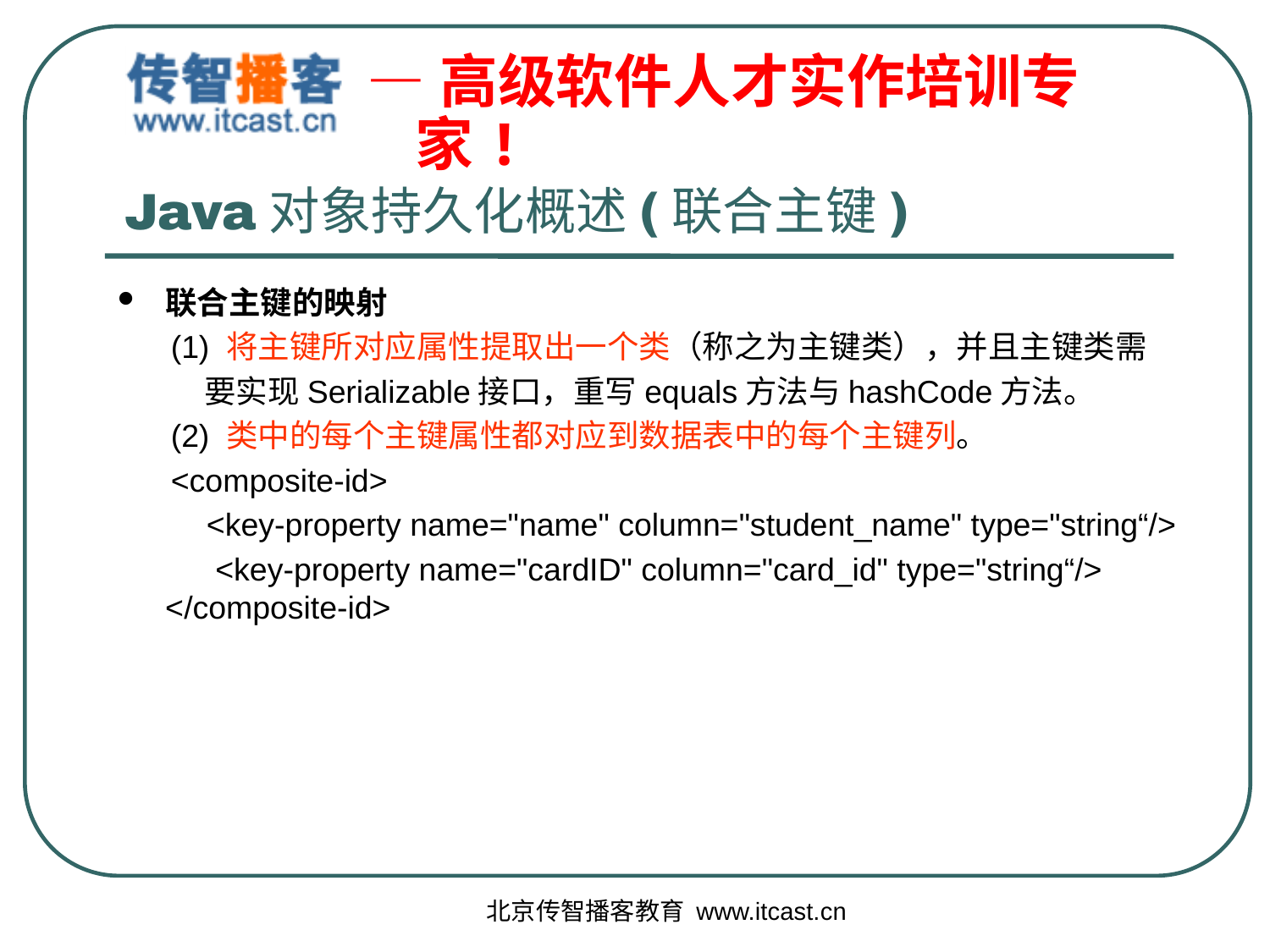

# Java对象持久化概述(联合主键)
联合主键的映射
      (1) 将主键所对应属性提取出一个类（称之为主键类），并且主键类需
           要实现Serializable接口，重写equals方法与hashCode方法。
      (2) 类中的每个主键属性都对应到数据表中的每个主键列。
      <composite-id>
          <key-property name="name" column="student_name" type="string“/>
           <key-property name="cardID" column="card_id" type="string“/>        </composite-id>
北京传智播客教育 www.itcast.cn